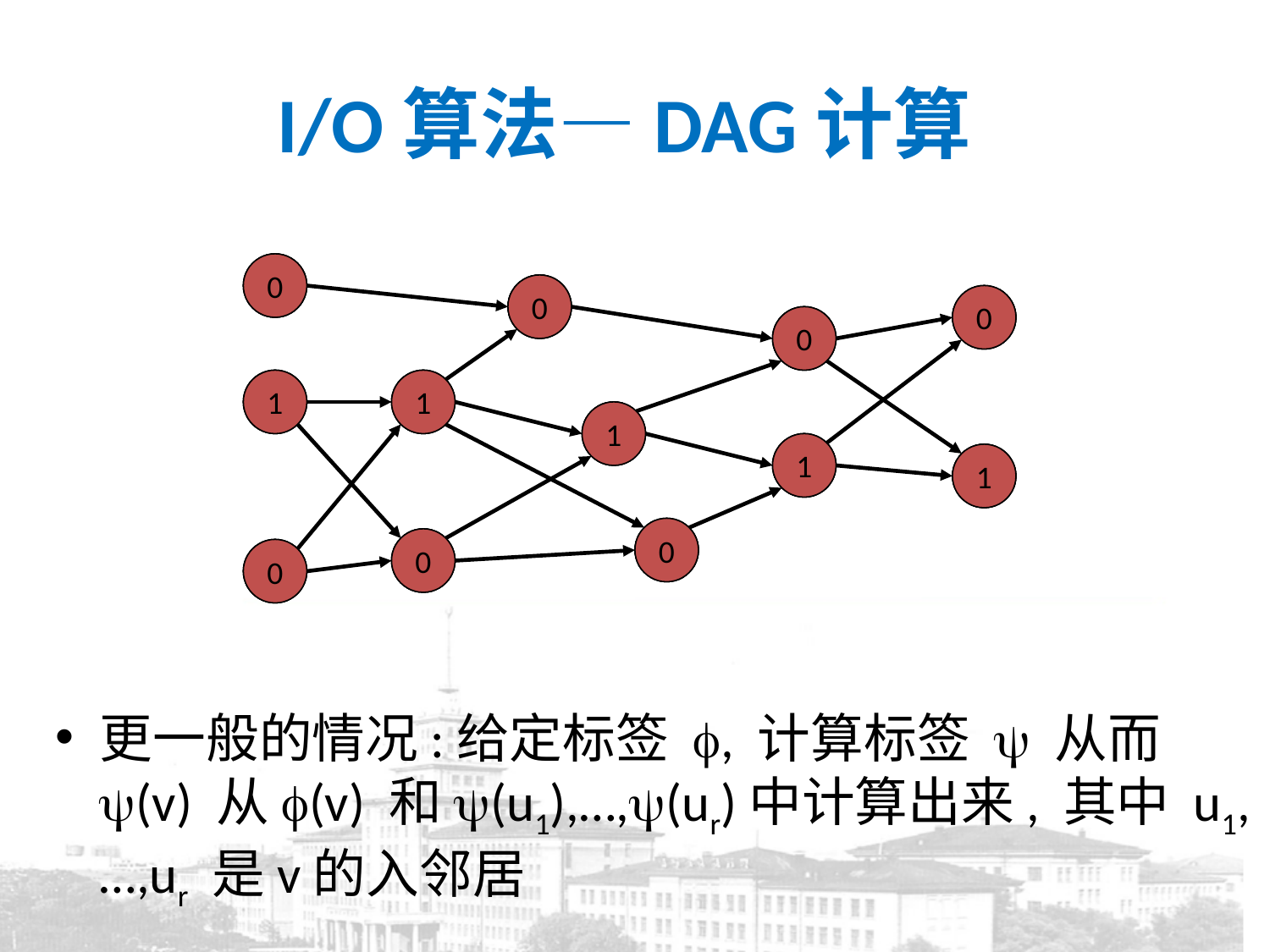

# I/O算法—DAG计算
0
0
0
1
0
1

0
1

0
1
0

0
1
0
1
1
1
0

1
0

1
0
1
0

0
0

0
更一般的情况:给定标签 φ, 计算标签 ψ 从而 ψ(v) 从φ(v) 和ψ(u1),…,ψ(ur)中计算出来, 其中 u1,…,ur 是v的入邻居